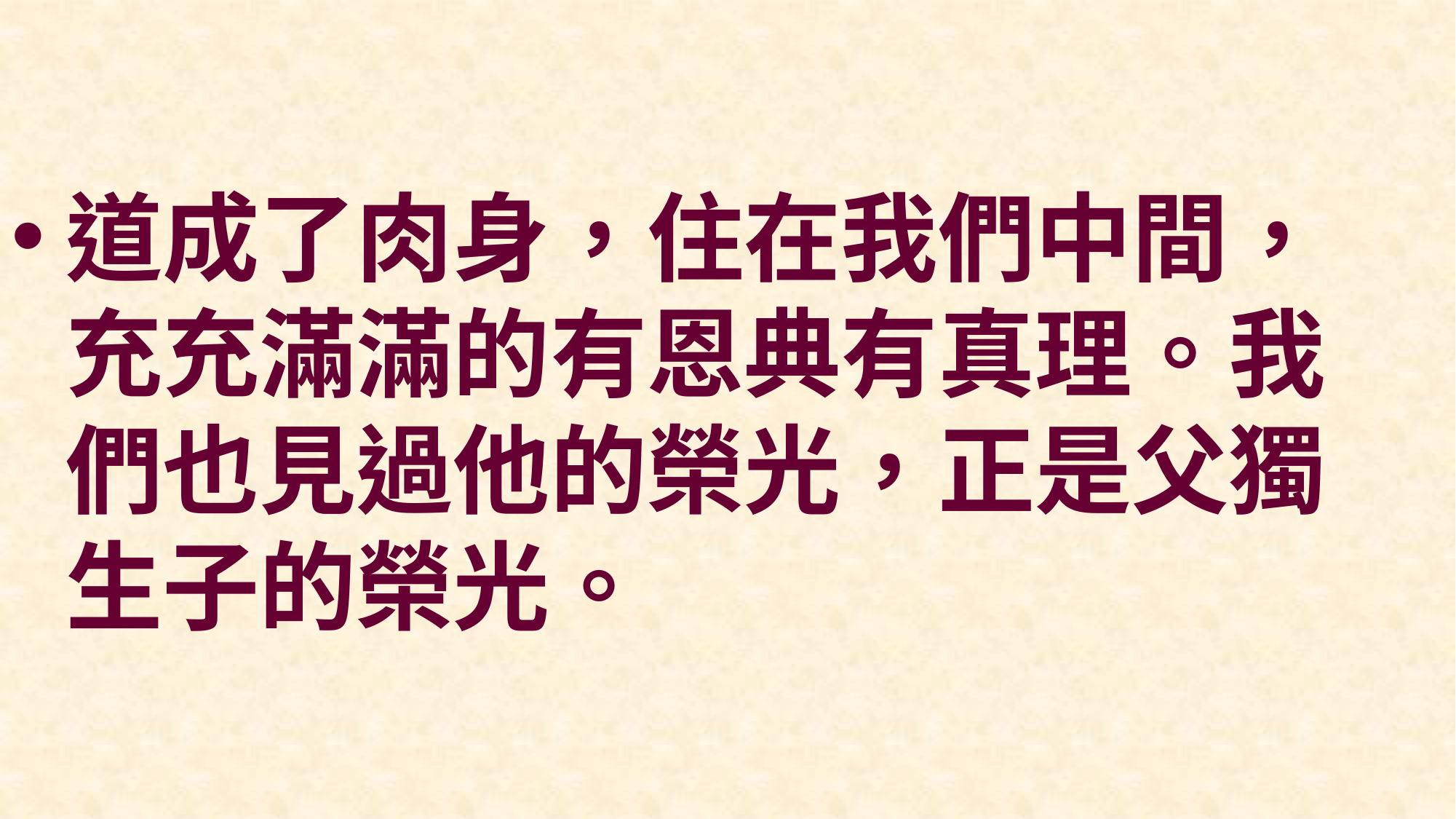

道成了肉身，住在我們中間，充充滿滿的有恩典有真理。我們也見過他的榮光，正是父獨生子的榮光。